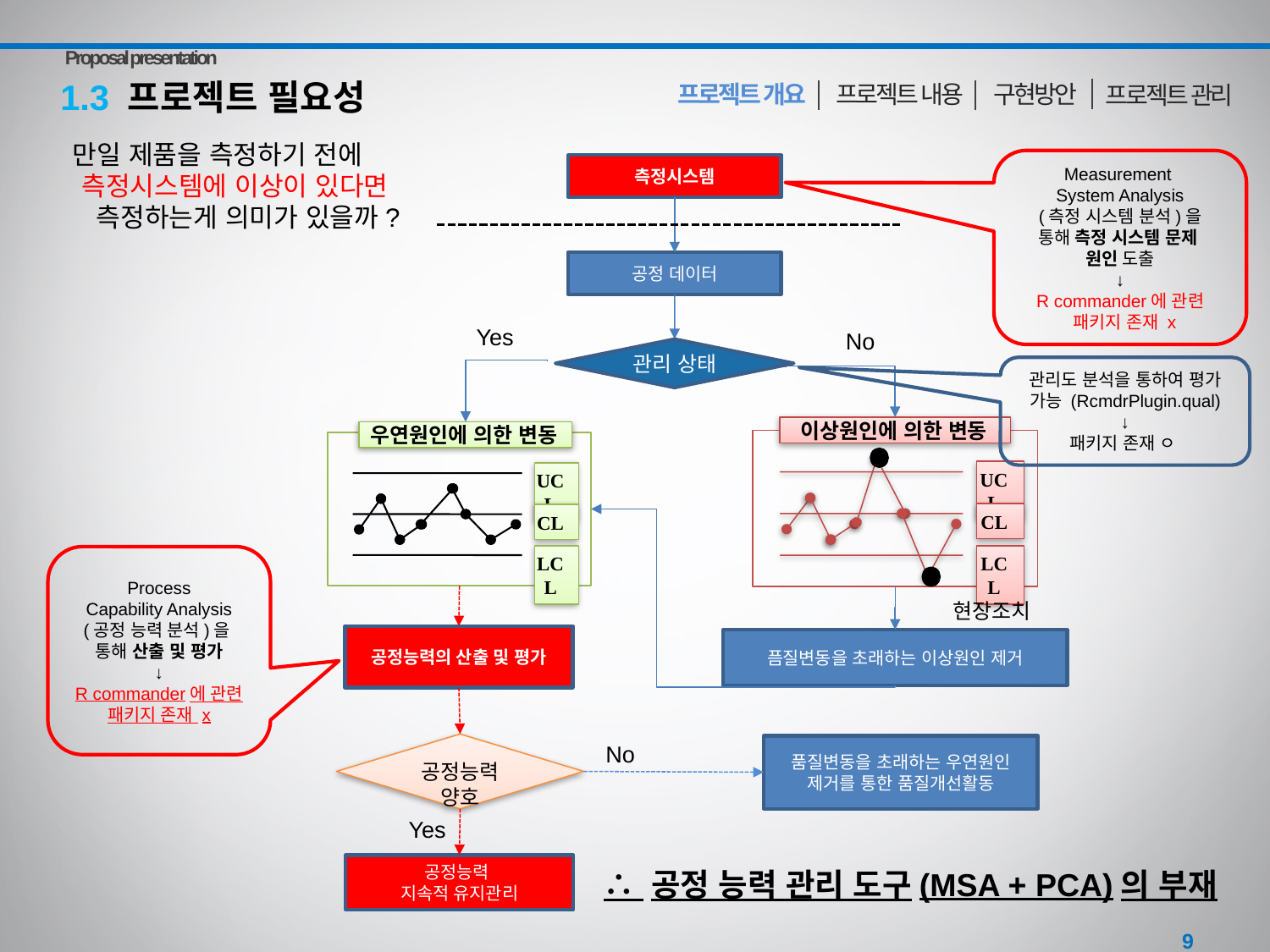

Proposal presentation

1.3 프로젝트 필요성
구현방안
 프로젝트 내용
프로젝트 개요
프로젝트 관리

 만일 제품을 측정하기 전에
  측정시스템에 이상이 있다면
    측정하는게 의미가 있을까?
Measurement
System Analysis
(측정 시스템 분석)을
통해 측정 시스템 문제
원인 도출
↓
R commander에 관련
 패키지 존재 x
측정시스템
공정 데이터
Yes
No
관리 상태
관리도 분석을 통하여 평가 가능 (RcmdrPlugin.qual)
↓
패키지 존재 ㅇ

 이상원인에 의한 변동

UCL

CL

LCL

 우연원인에 의한 변동

UCL

CL

LCL

Process
Capability Analysis
(공정 능력 분석)을
통해 산출 및 평가
↓
R commander에 관련 패키지 존재 x
 현장조치
공정능력의 산출 및 평가
픔질변동을 초래하는 이상원인 제거

공정능력
양호
No
품질변동을 초래하는 우연원인 제거를 통한 품질개선활동
Yes
공정능력
지속적 유지관리

∴ 공정 능력 관리 도구(MSA + PCA)의 부재
9